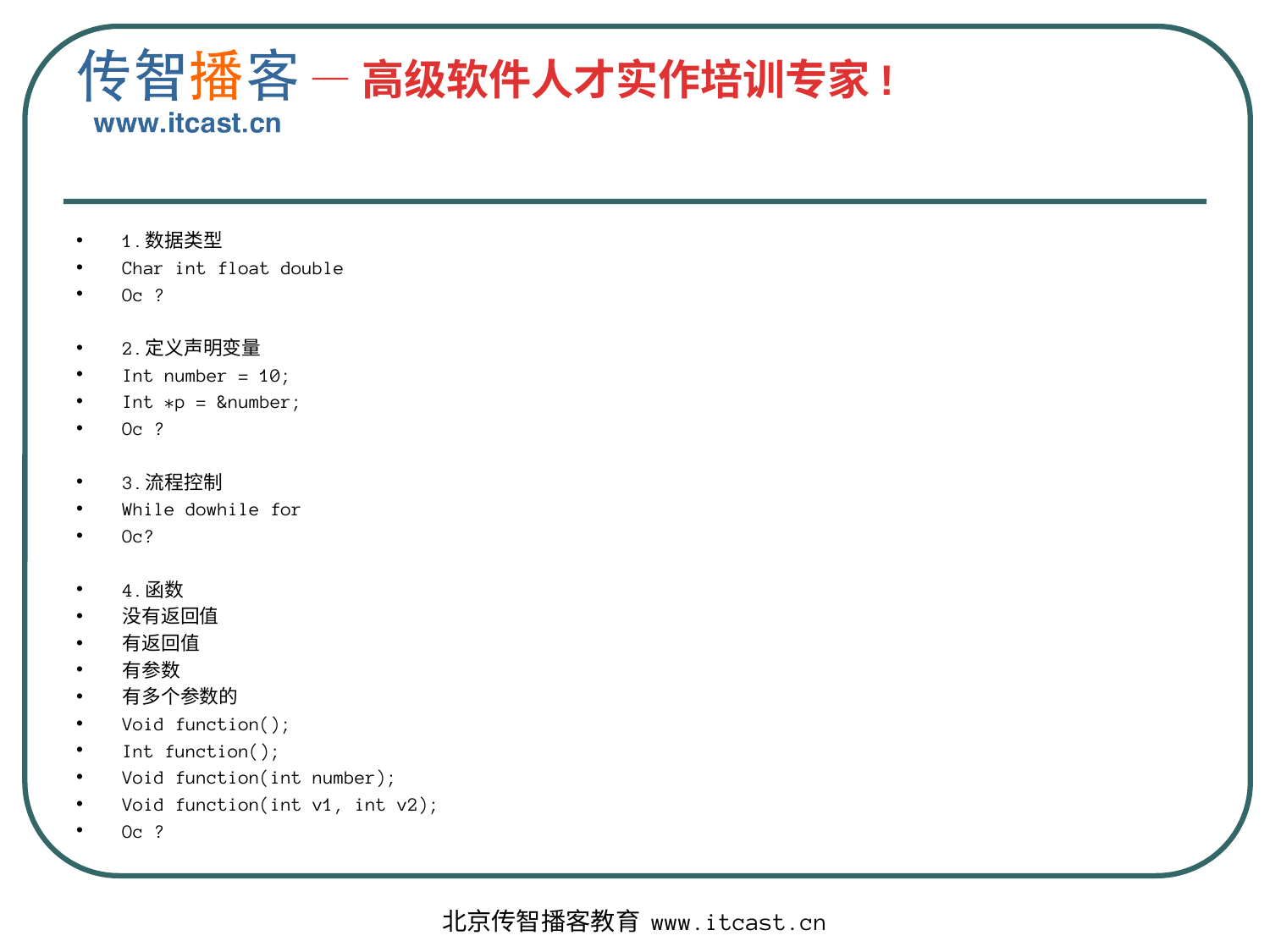

#
1.数据类型
Char int float double
Oc ?

2.定义声明变量
Int number = 10;
Int *p = &number;
Oc ?

3.流程控制
While dowhile for
Oc?

4.函数
没有返回值
有返回值
有参数
有多个参数的
Void function();
Int function();
Void function(int number);
Void function(int v1, int v2);
Oc ?